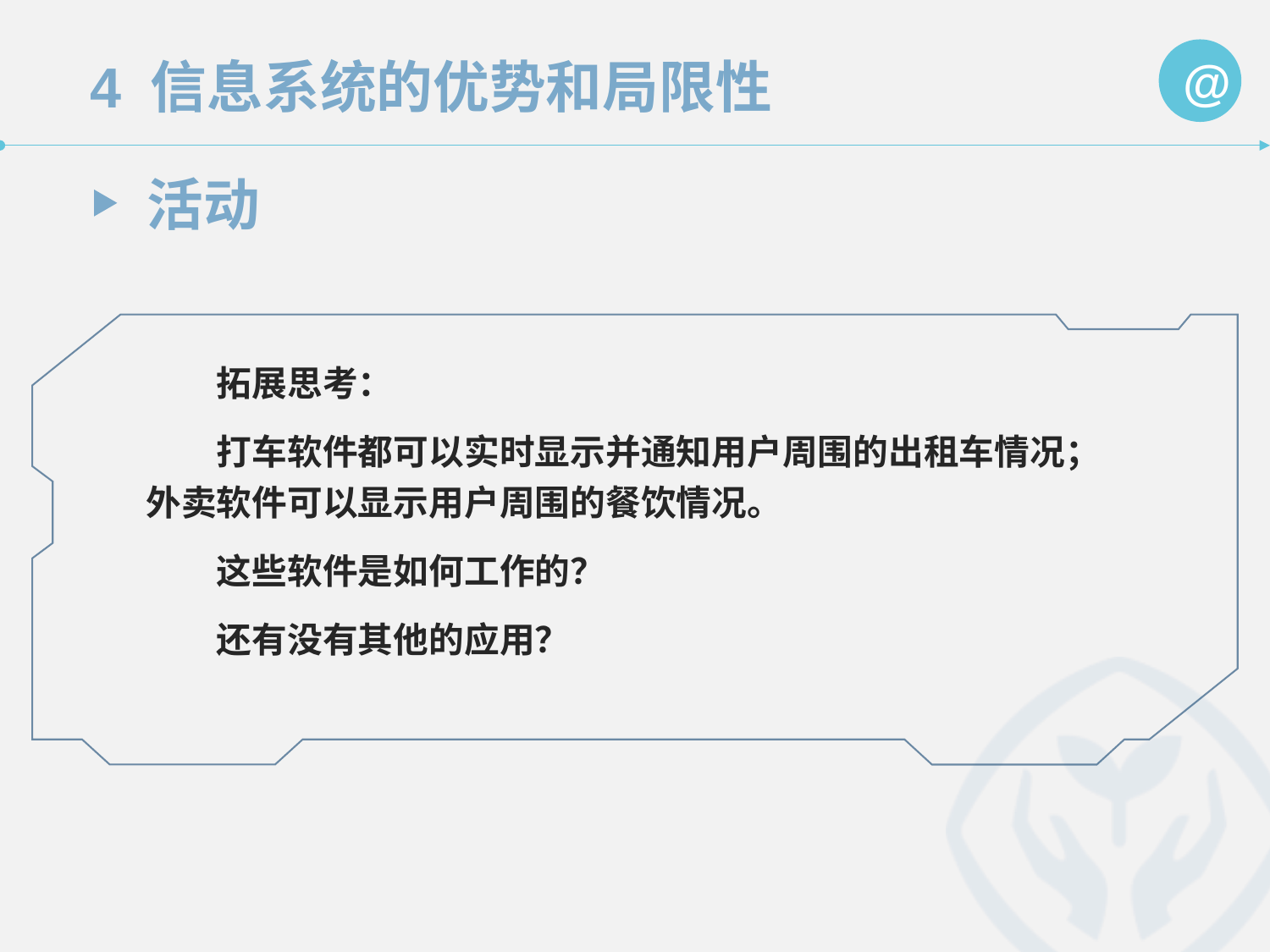

活动

　　拓展思考：
　　打车软件都可以实时显示并通知用户周围的出租车情况；外卖软件可以显示用户周围的餐饮情况。
　　这些软件是如何工作的？
　　还有没有其他的应用？